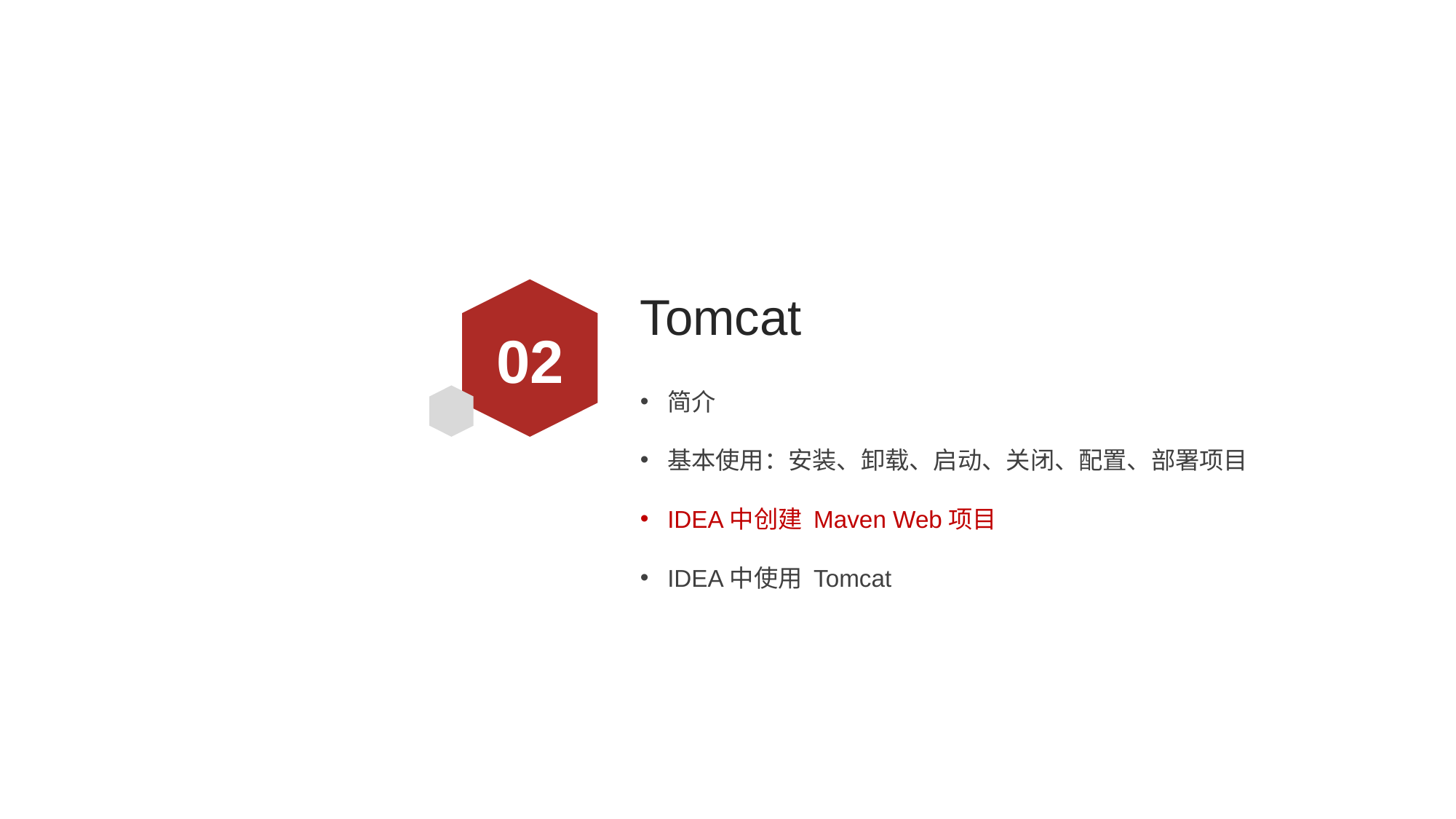

# Tomcat
02
简介
基本使用：安装、卸载、启动、关闭、配置、部署项目
IDEA中创建 Maven Web项目
IDEA中使用 Tomcat